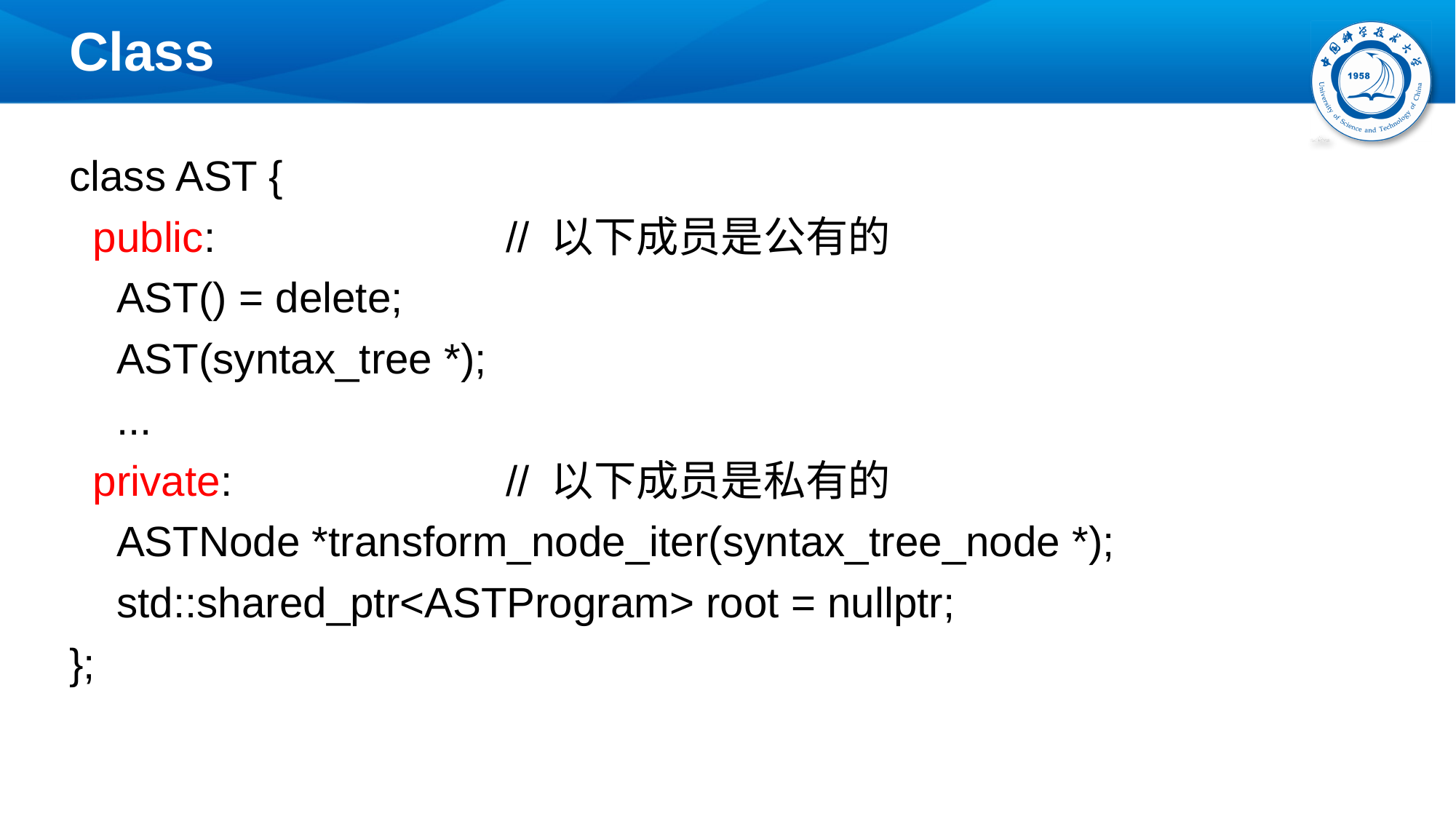

# Class
class AST {
  public:			// 以下成员是公有的
    AST() = delete;
    AST(syntax_tree *);
    ...
  private:			// 以下成员是私有的
    ASTNode *transform_node_iter(syntax_tree_node *);
    std::shared_ptr<ASTProgram> root = nullptr;
};